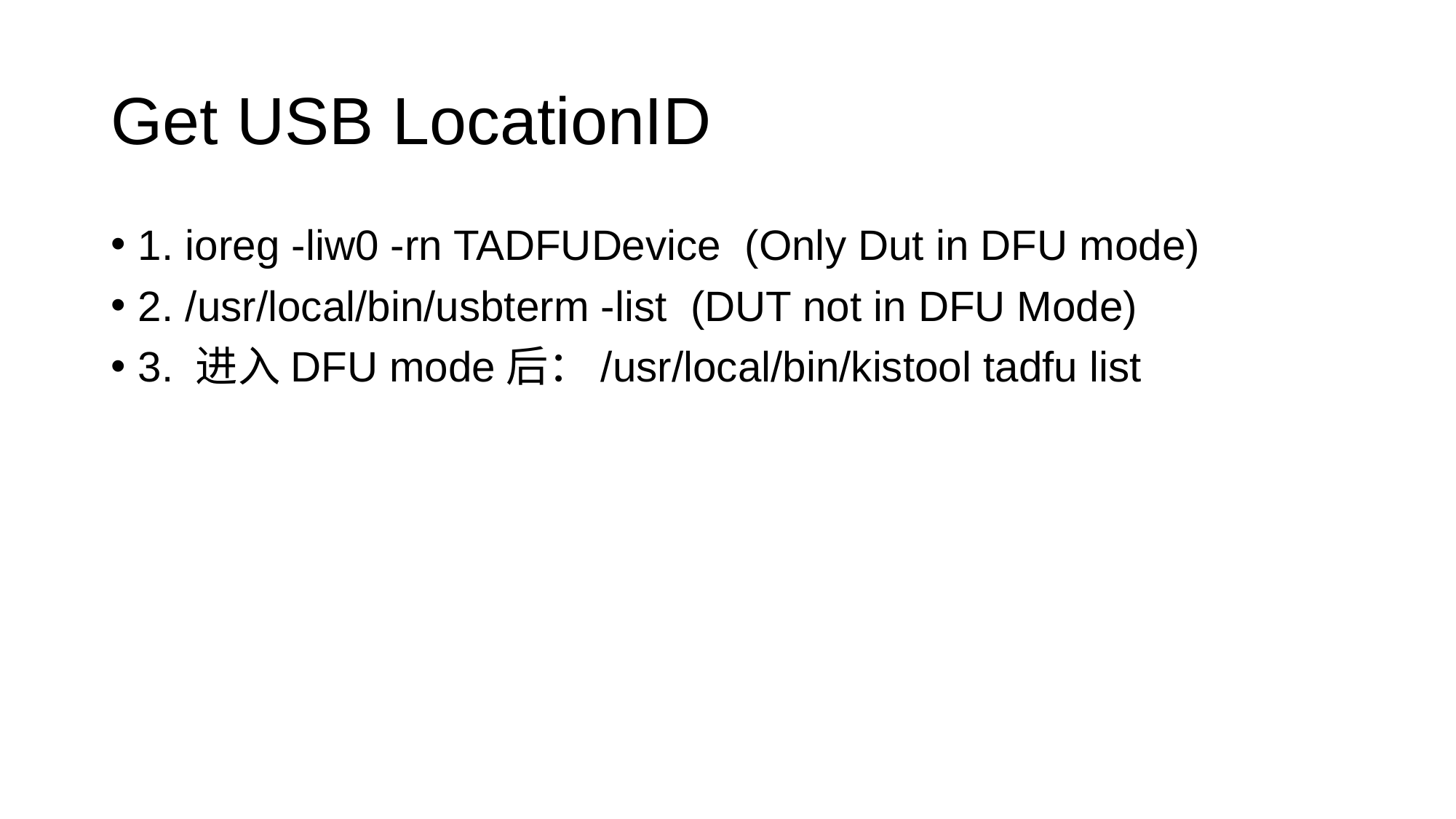

# Get USB LocationID
1. ioreg -liw0 -rn TADFUDevice  (Only Dut in DFU mode)
2. /usr/local/bin/usbterm -list  (DUT not in DFU Mode)
3. 进入DFU mode后：/usr/local/bin/kistool tadfu list